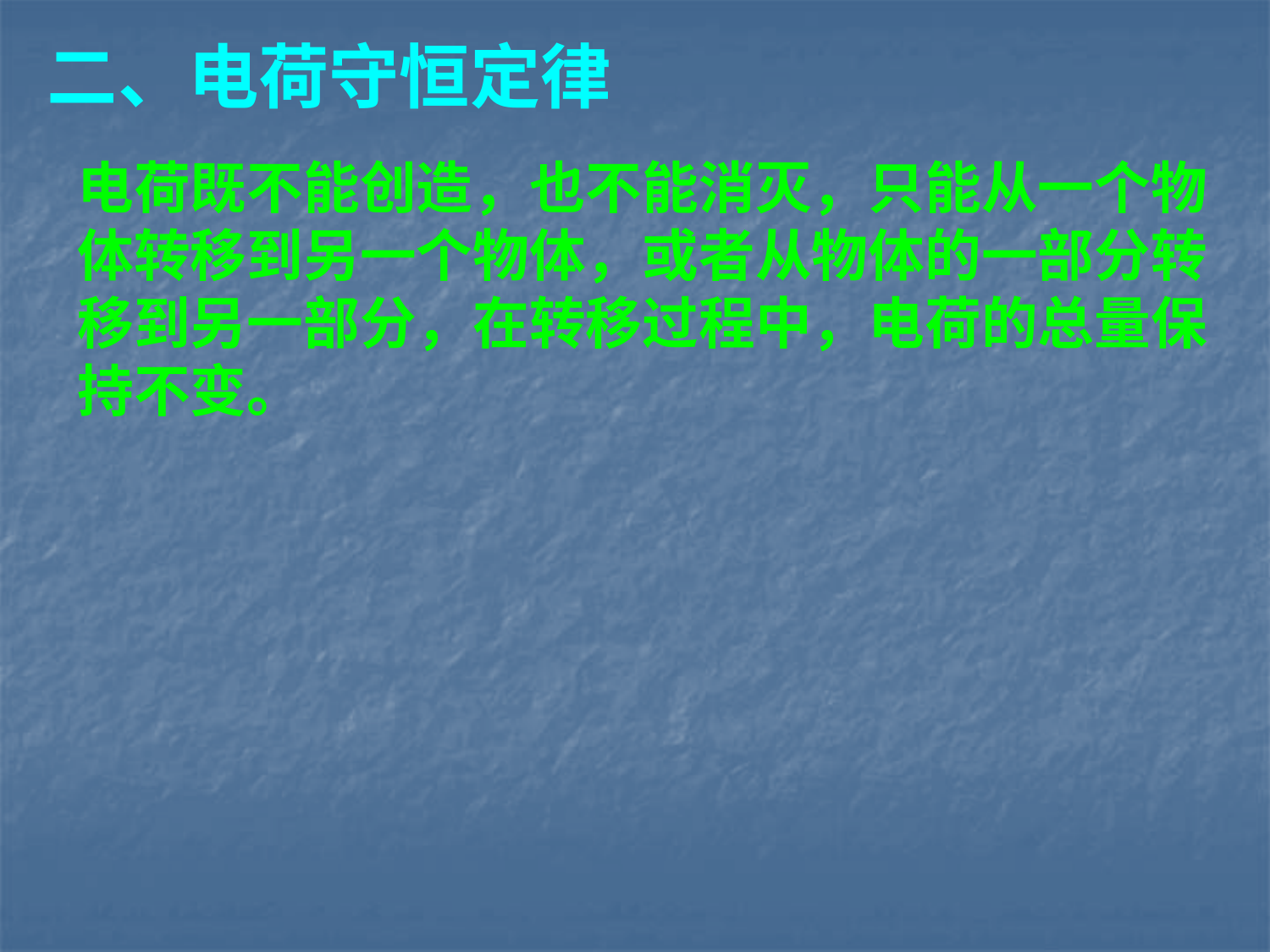

二、电荷守恒定律
电荷既不能创造，也不能消灭，只能从一个物体转移到另一个物体，或者从物体的一部分转移到另一部分，在转移过程中，电荷的总量保
持不变。